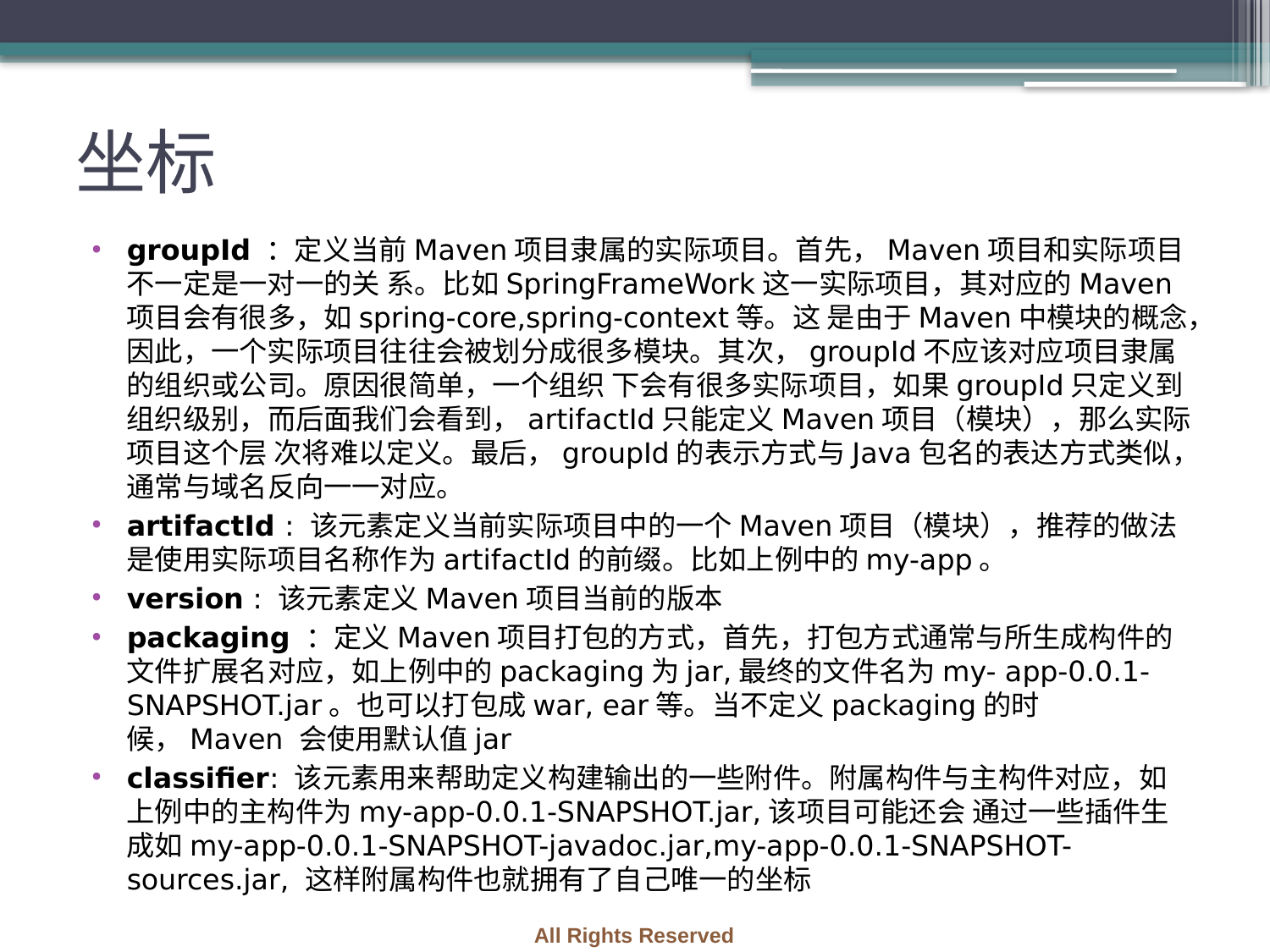

# 坐标
groupId ：定义当前Maven项目隶属的实际项目。首先，Maven项目和实际项目不一定是一对一的关 系。比如SpringFrameWork这一实际项目，其对应的Maven项目会有很多，如spring-core,spring-context等。这 是由于Maven中模块的概念，因此，一个实际项目往往会被划分成很多模块。其次，groupId不应该对应项目隶属的组织或公司。原因很简单，一个组织 下会有很多实际项目，如果groupId只定义到组织级别，而后面我们会看到，artifactId只能定义Maven项目（模块），那么实际项目这个层 次将难以定义。最后，groupId的表示方式与Java包名的表达方式类似，通常与域名反向一一对应。
artifactId : 该元素定义当前实际项目中的一个Maven项目（模块），推荐的做法是使用实际项目名称作为artifactId的前缀。比如上例中的my-app。
version : 该元素定义Maven项目当前的版本
packaging ：定义Maven项目打包的方式，首先，打包方式通常与所生成构件的文件扩展名对应，如上例中的packaging为jar,最终的文件名为my- app-0.0.1-SNAPSHOT.jar。也可以打包成war, ear等。当不定义packaging的时候，Maven 会使用默认值jar
classifier: 该元素用来帮助定义构建输出的一些附件。附属构件与主构件对应，如上例中的主构件为my-app-0.0.1-SNAPSHOT.jar,该项目可能还会 通过一些插件生成如my-app-0.0.1-SNAPSHOT-javadoc.jar,my-app-0.0.1-SNAPSHOT- sources.jar, 这样附属构件也就拥有了自己唯一的坐标